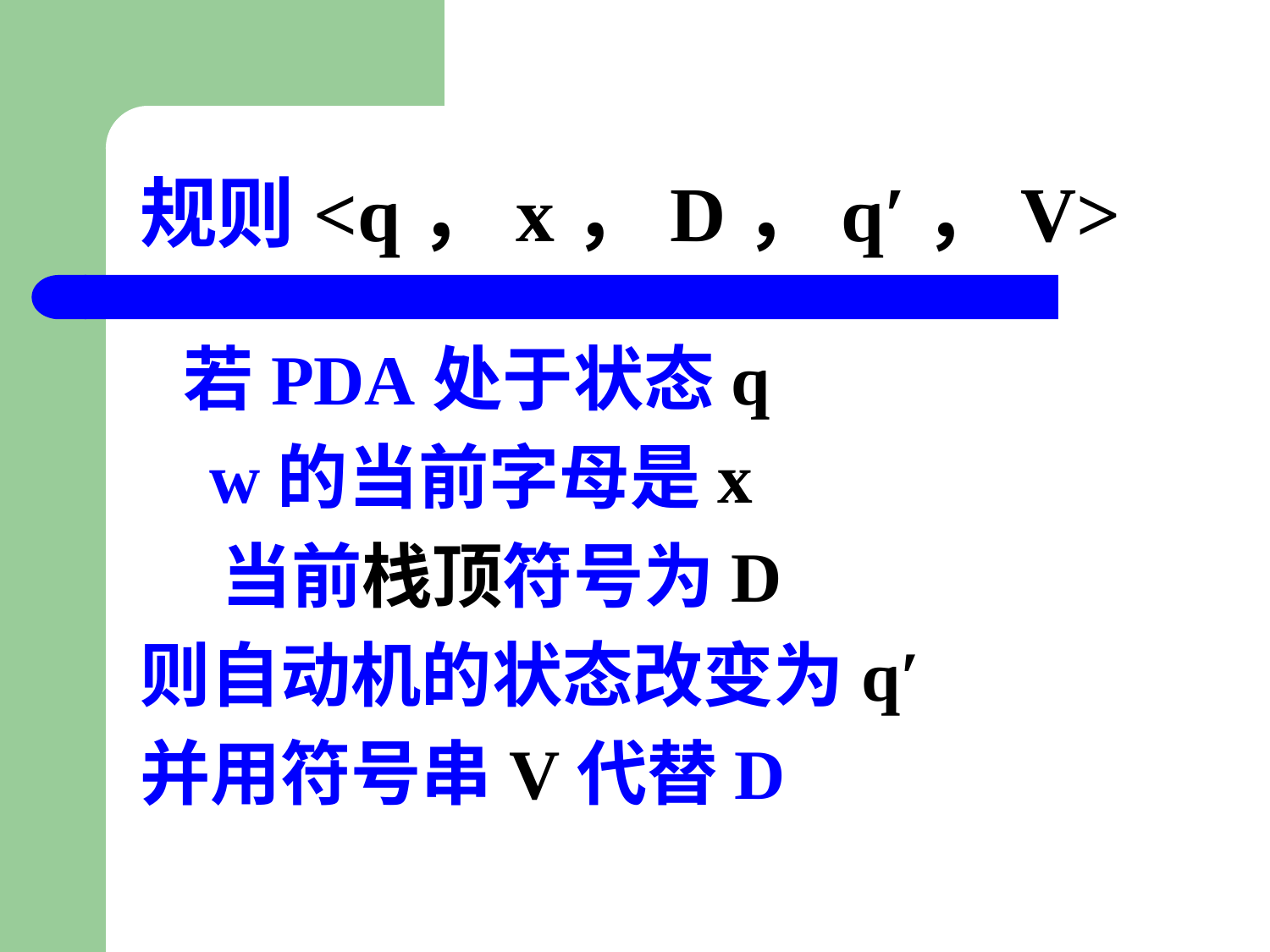

# 规则<q，x，D，q′，V>
  若PDA处于状态q
    w的当前字母是x
    当前栈顶符号为D
则自动机的状态改变为q′
并用符号串V代替D